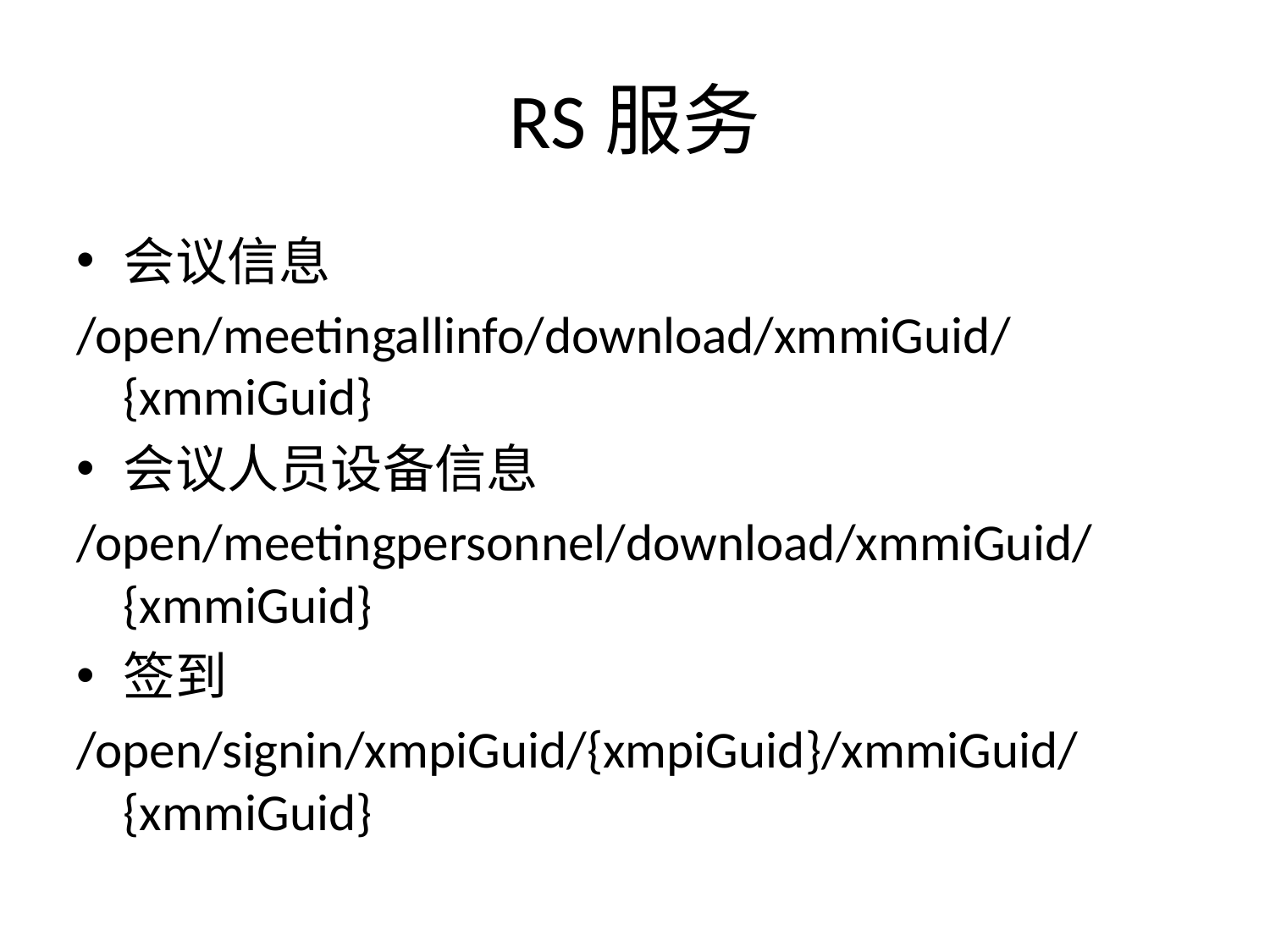

# RS服务
会议信息
/open/meetingallinfo/download/xmmiGuid/{xmmiGuid}
会议人员设备信息
/open/meetingpersonnel/download/xmmiGuid/{xmmiGuid}
签到
/open/signin/xmpiGuid/{xmpiGuid}/xmmiGuid/{xmmiGuid}